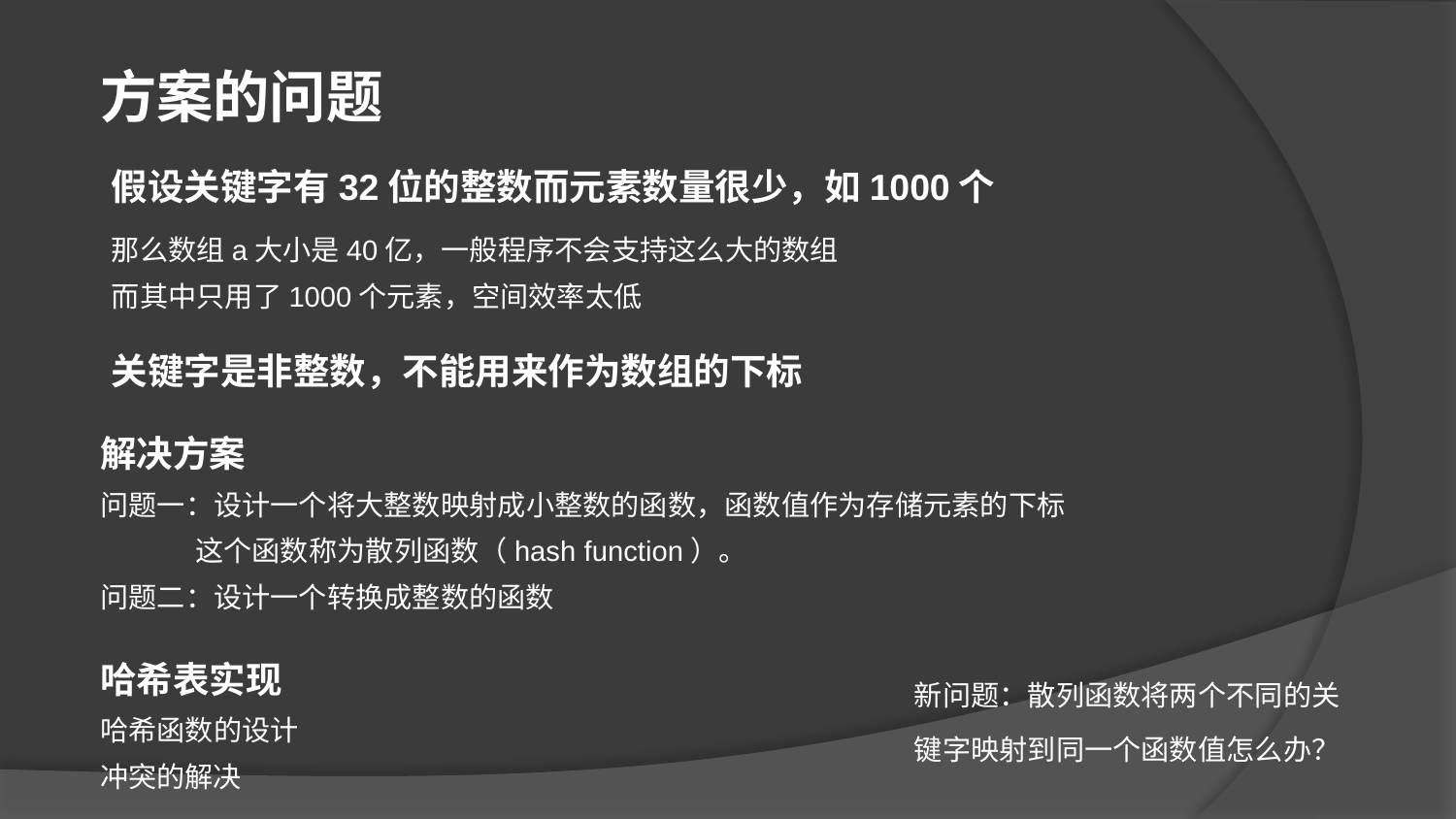

方案的问题
假设关键字有32位的整数而元素数量很少，如1000个
那么数组a大小是40亿，一般程序不会支持这么大的数组
而其中只用了1000个元素，空间效率太低
关键字是非整数，不能用来作为数组的下标
解决方案
问题一：设计一个将大整数映射成小整数的函数，函数值作为存储元素的下标
              这个函数称为散列函数（hash function）。
问题二：设计一个转换成整数的函数
哈希表实现
哈希函数的设计
冲突的解决
新问题：散列函数将两个不同的关键字映射到同一个函数值怎么办？